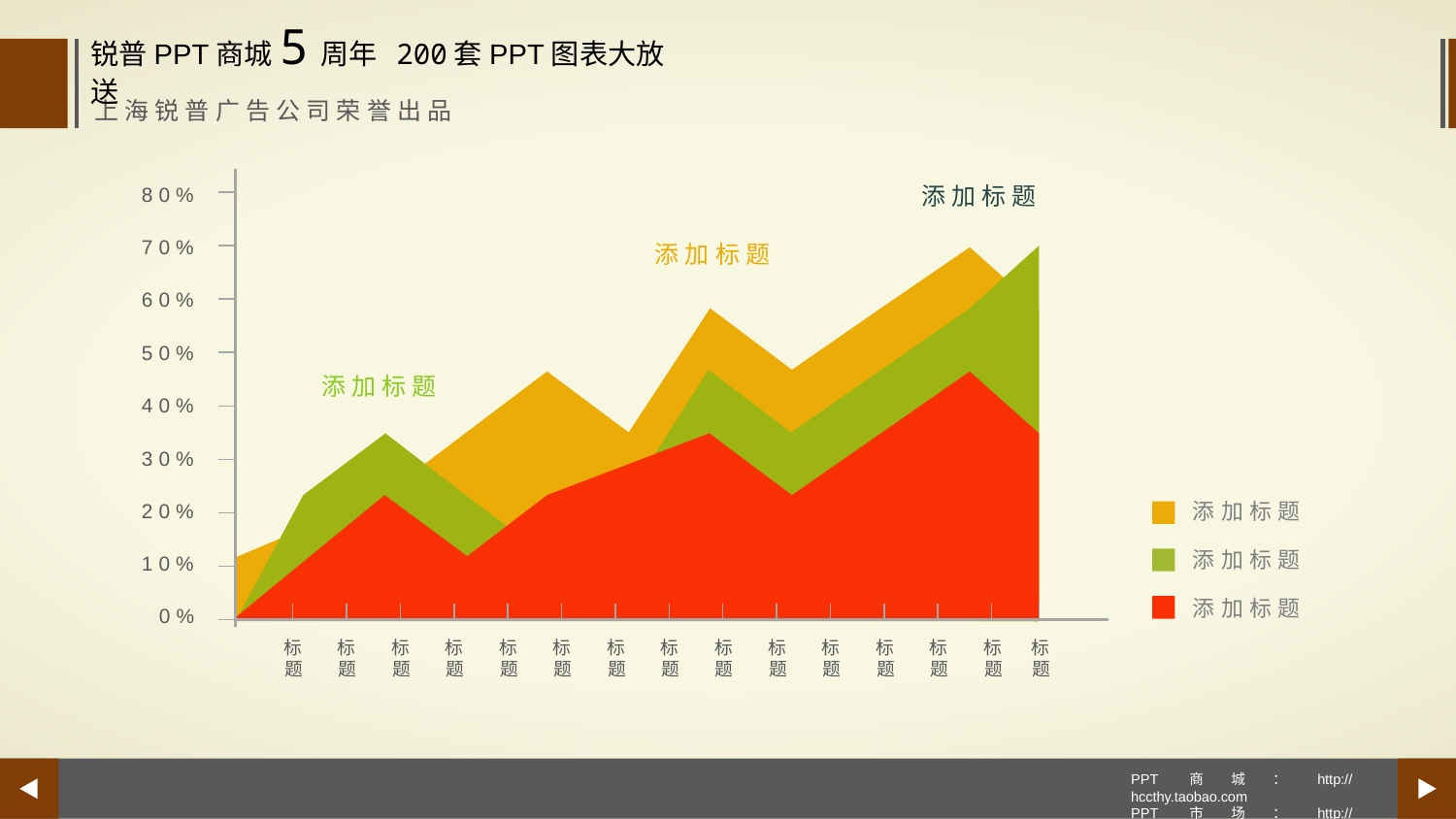

添加标题
80%
70%
添加标题

60%
50%
添加标题
40%
30%
添加标题
20%

添加标题
10%

添加标题

0%
标题
标题
标题
标题
标题
标题
标题
标题
标题
标题
标题
标题
标题
标题
标题